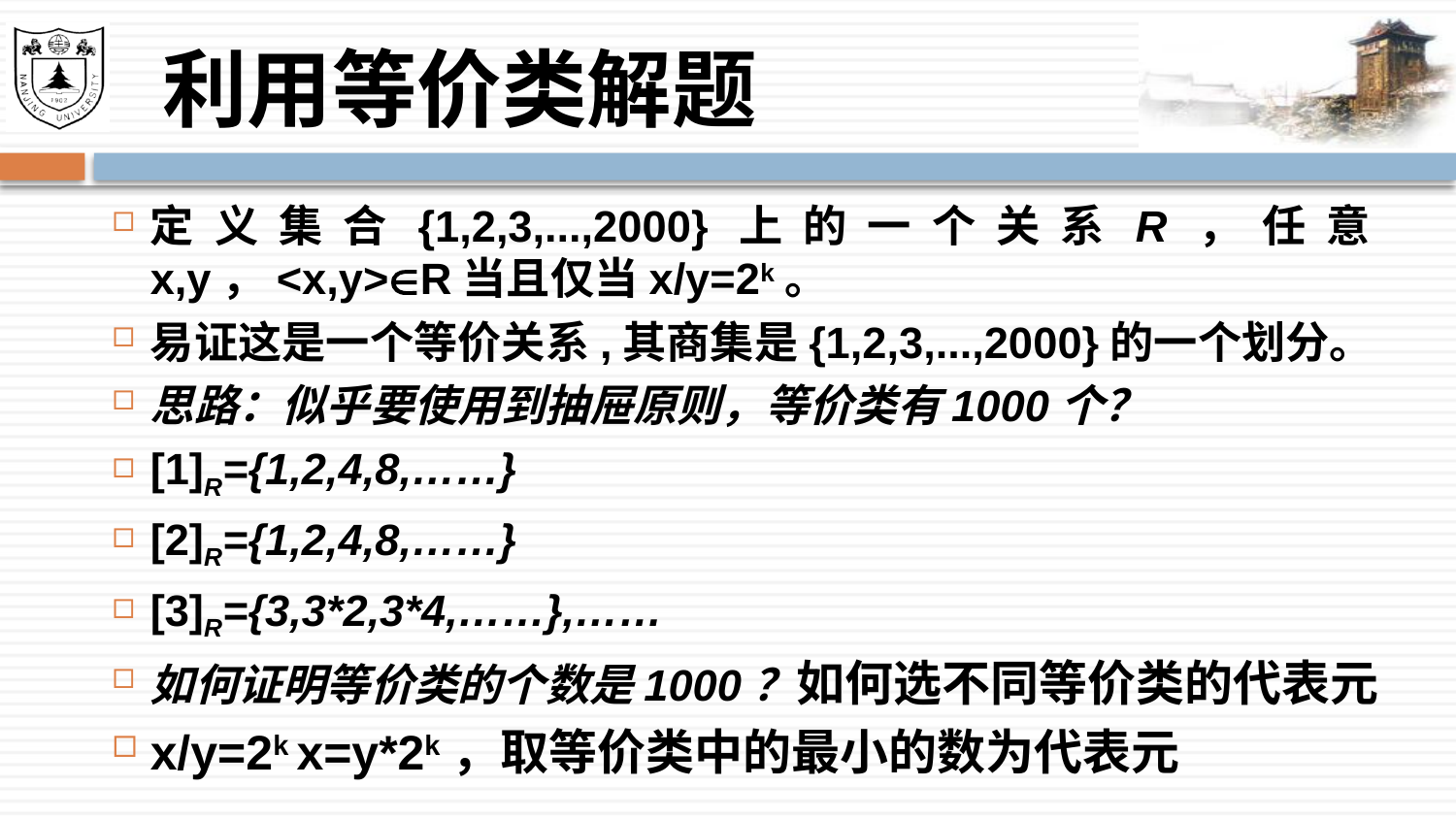

# 利用等价类解题
定义集合{1,2,3,...,2000}上的一个关系R，任意x,y，<x,y>∈R当且仅当x/y=2k。
易证这是一个等价关系,其商集是{1,2,3,...,2000}的一个划分。
思路：似乎要使用到抽屉原则，等价类有1000个？
[1]R={1,2,4,8,……}
[2]R={1,2,4,8,……}
[3]R={3,3*2,3*4,……},……
如何证明等价类的个数是1000？如何选不同等价类的代表元
x/y=2k x=y*2k，取等价类中的最小的数为代表元